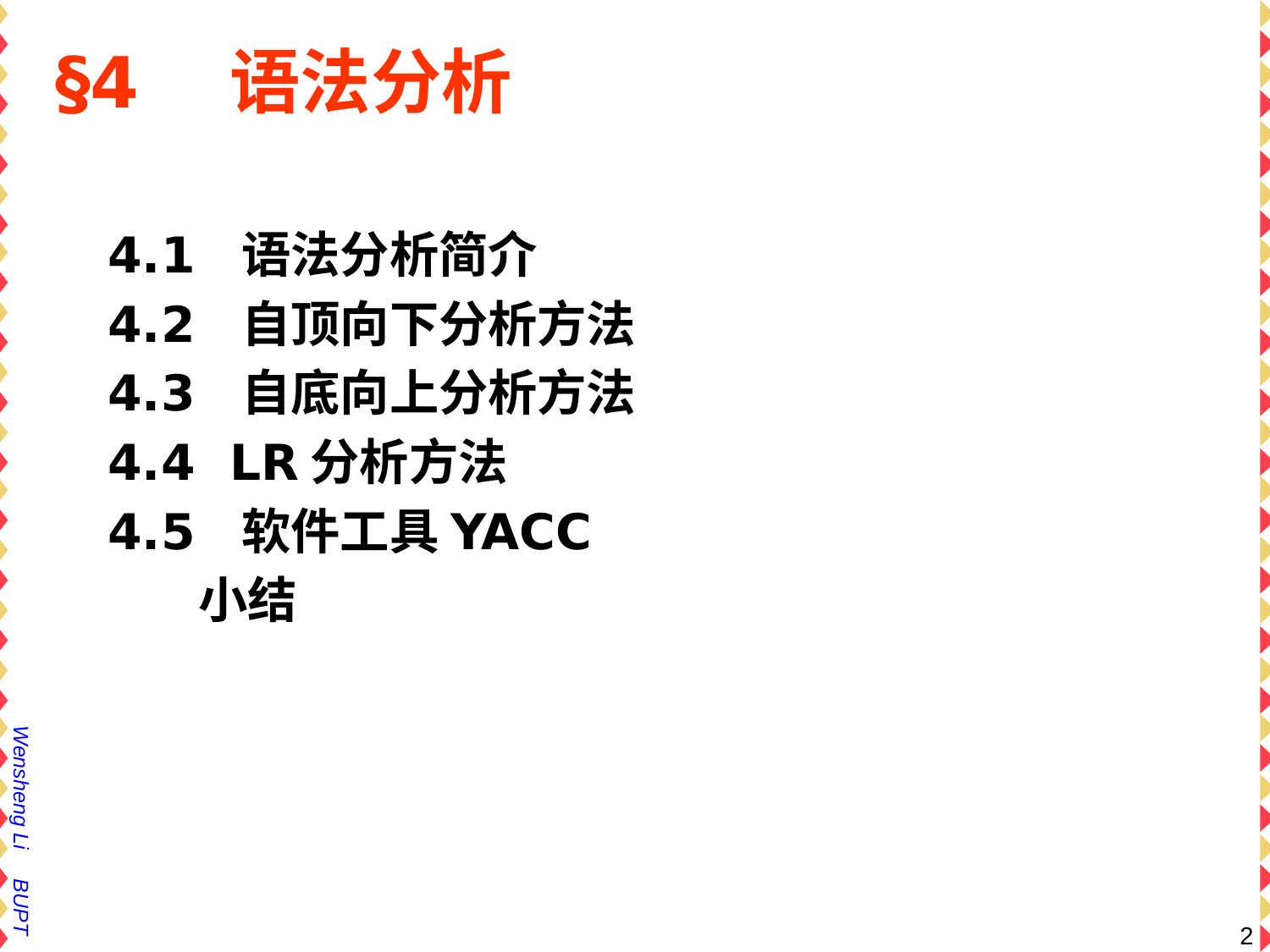

# §4   语法分析

4.1  语法分析简介
4.2  自顶向下分析方法
4.3  自底向上分析方法
4.4  LR分析方法
4.5  软件工具YACC
       小结
2